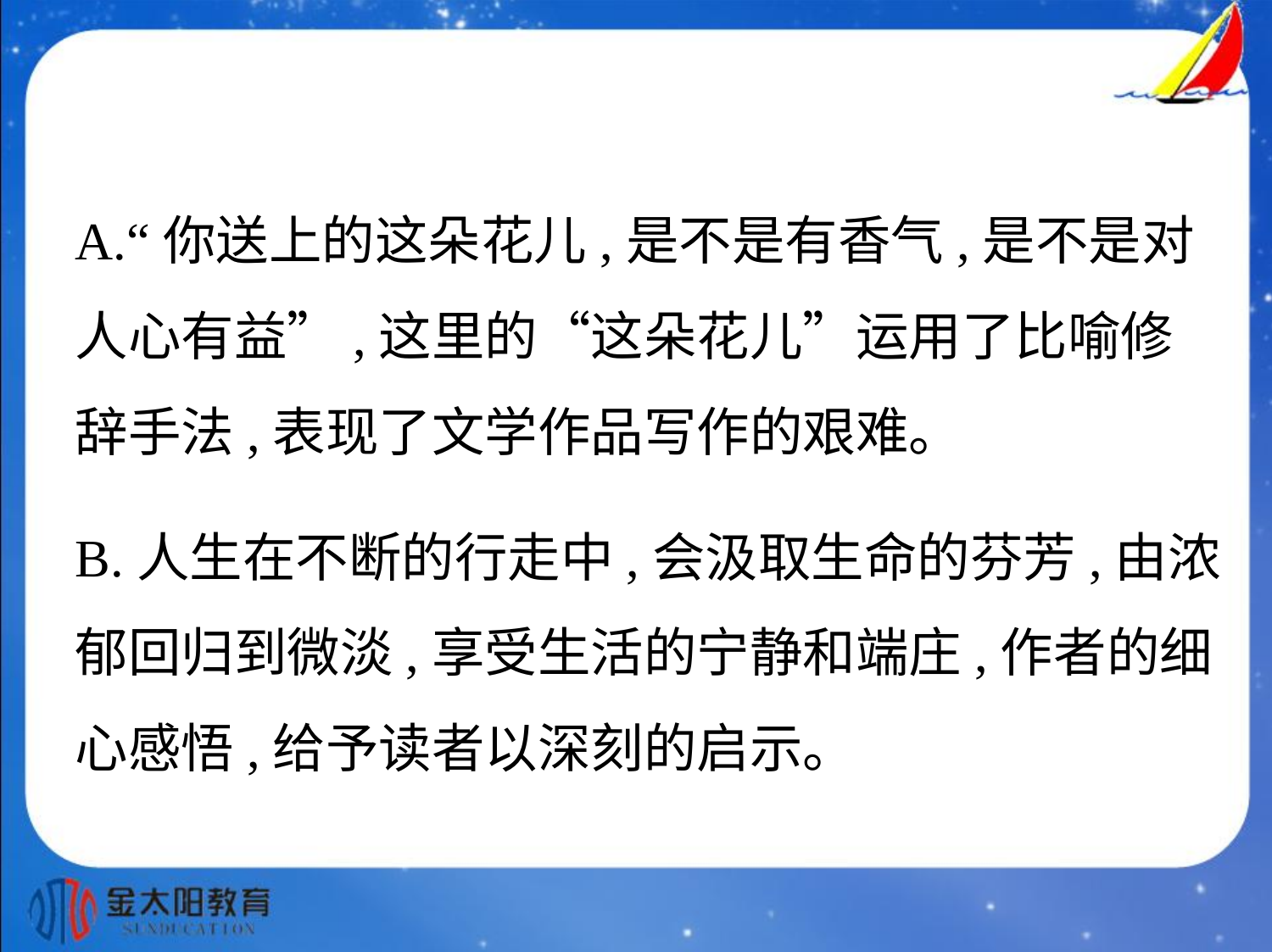

A.“你送上的这朵花儿,是不是有香气,是不是对
人心有益”,这里的“这朵花儿”运用了比喻修
辞手法,表现了文学作品写作的艰难。
B.人生在不断的行走中,会汲取生命的芬芳,由浓
郁回归到微淡,享受生活的宁静和端庄,作者的细
心感悟,给予读者以深刻的启示。